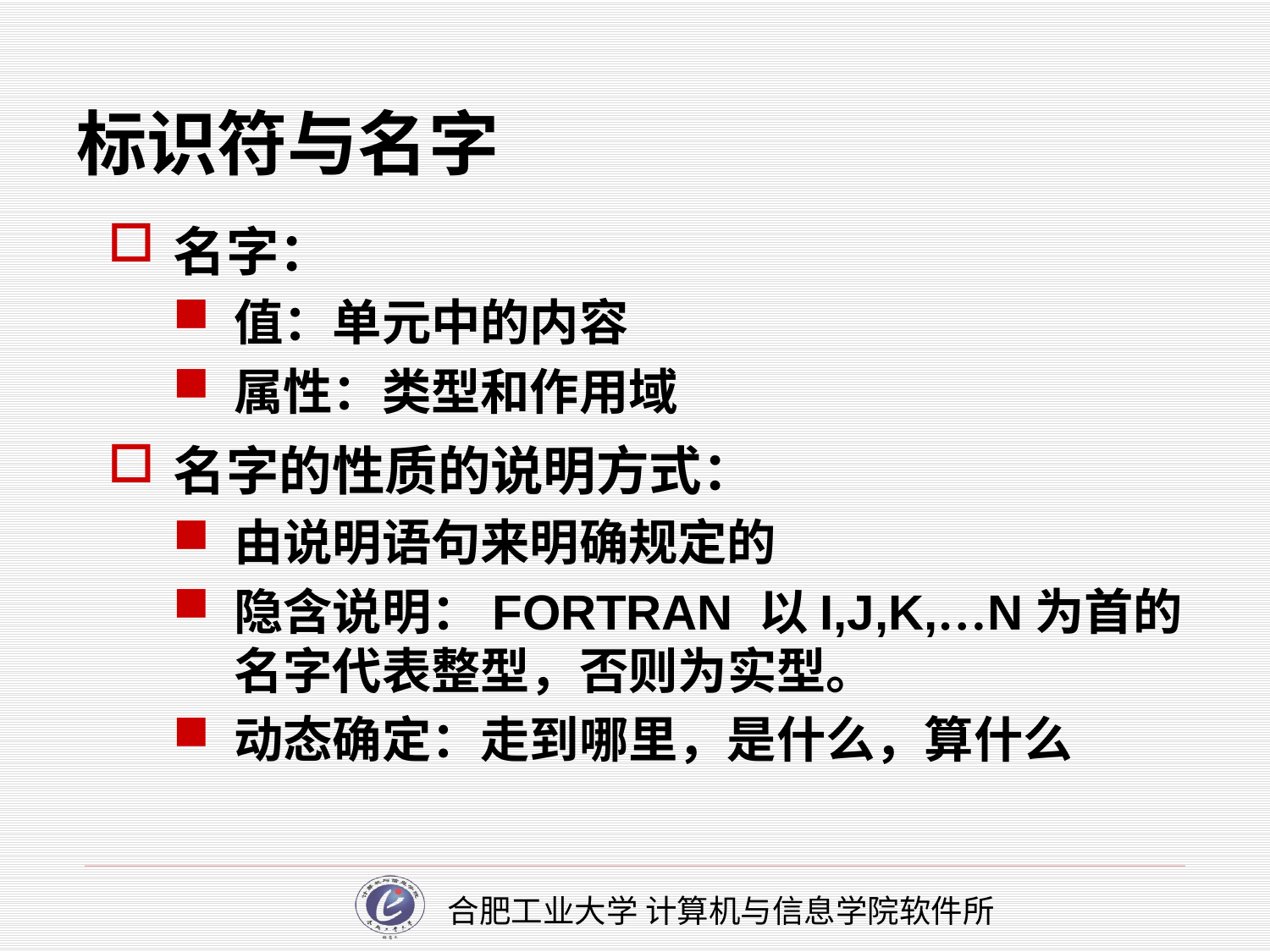

# 标识符与名字
名字：
值：单元中的内容
属性：类型和作用域
名字的性质的说明方式：
由说明语句来明确规定的
隐含说明：FORTRAN 以I,J,K,…N为首的名字代表整型，否则为实型。
动态确定：走到哪里，是什么，算什么
28